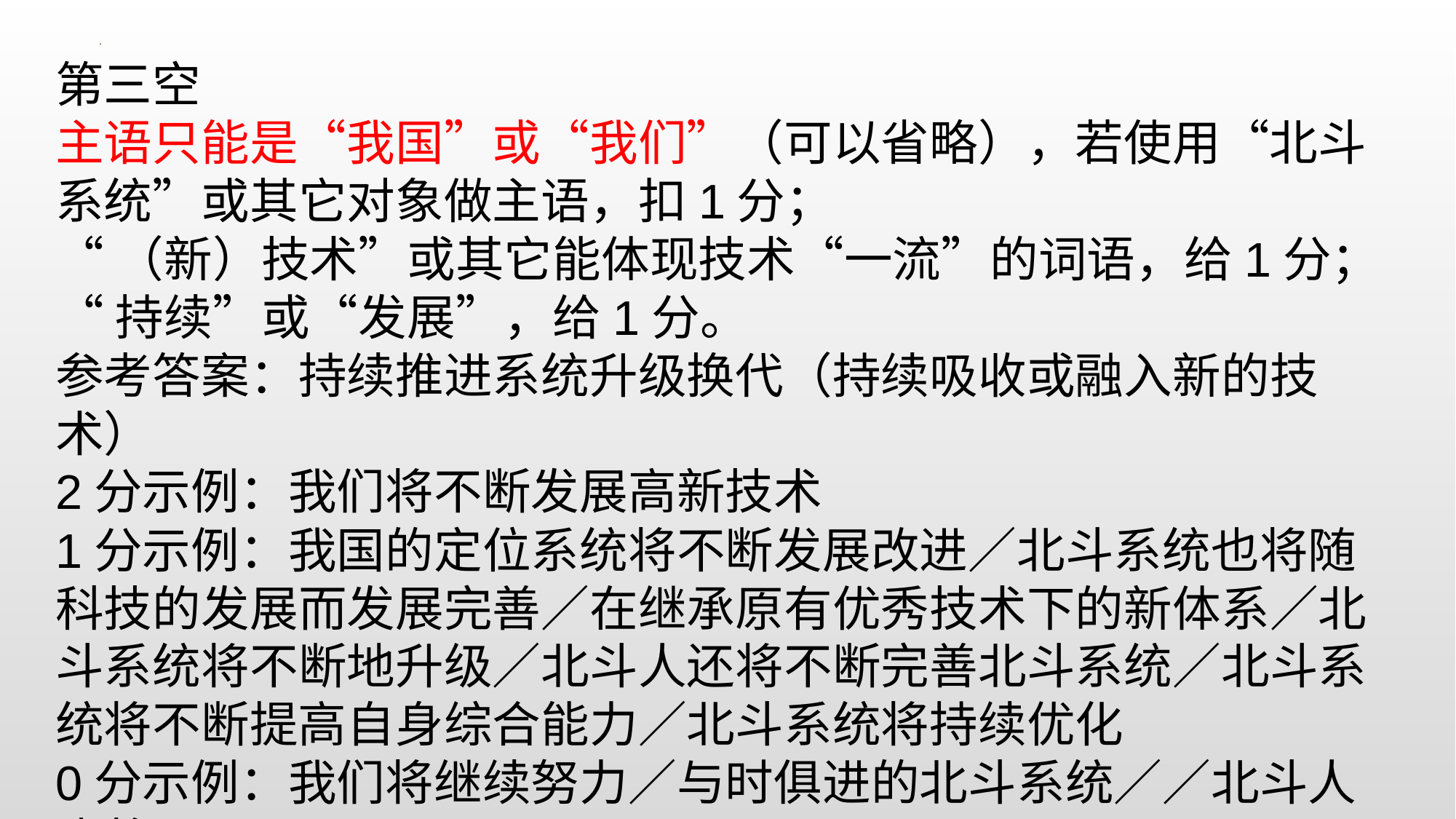

第三空
主语只能是“我国”或“我们”（可以省略），若使用“北斗系统”或其它对象做主语，扣1分；
“（新）技术”或其它能体现技术“一流”的词语，给1分；
“持续”或“发展”，给1分。
参考答案：持续推进系统升级换代（持续吸收或融入新的技术）
2分示例：我们将不断发展高新技术
1分示例：我国的定位系统将不断发展改进／北斗系统也将随科技的发展而发展完善／在继承原有优秀技术下的新体系／北斗系统将不断地升级／北斗人还将不断完善北斗系统／北斗系统将不断提高自身综合能力／北斗系统将持续优化
0分示例：我们将继续努力／与时俱进的北斗系统／／北斗人也将再